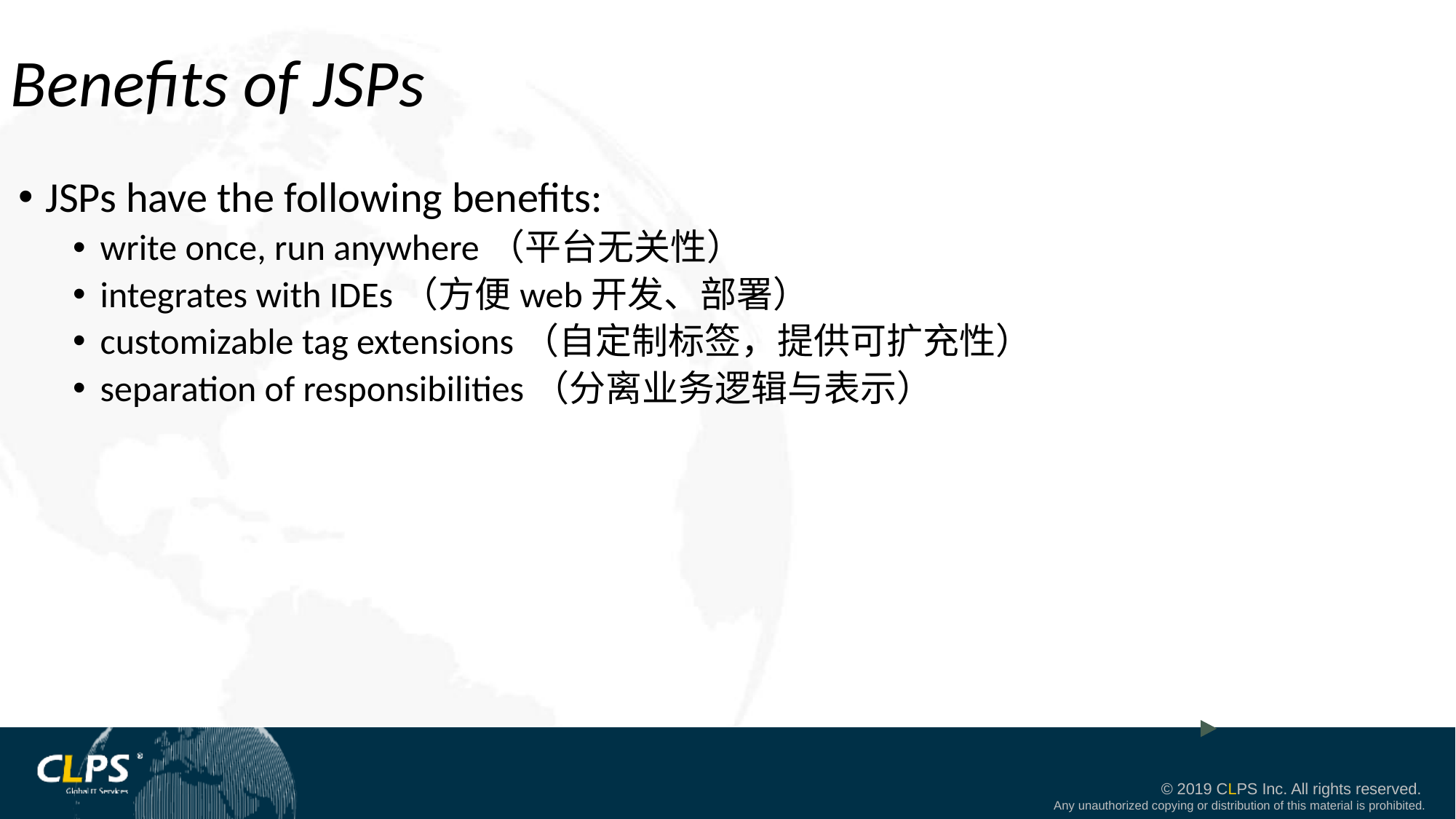

Benefits of JSPs
JSPs have the following benefits:
write once, run anywhere（平台无关性）
integrates with IDEs（方便web开发、部署）
customizable tag extensions（自定制标签，提供可扩充性）
separation of responsibilities（分离业务逻辑与表示）